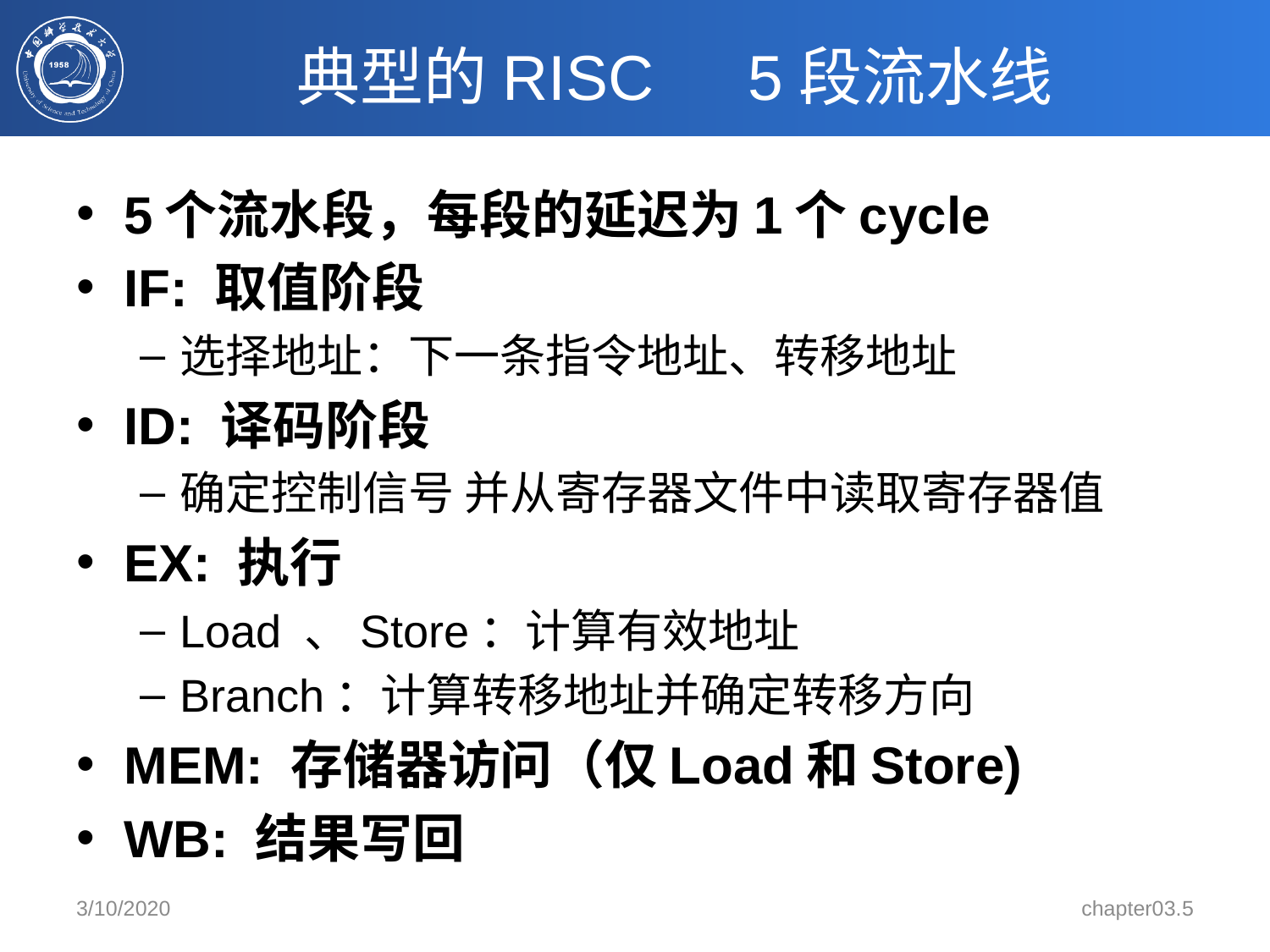

# 典型的RISC　5段流水线
5个流水段，每段的延迟为1个cycle
IF: 取值阶段
选择地址：下一条指令地址、转移地址
ID: 译码阶段
确定控制信号 并从寄存器文件中读取寄存器值
EX: 执行
Load 、Store：计算有效地址
Branch：计算转移地址并确定转移方向
MEM: 存储器访问（仅Load和Store)
WB: 结果写回
3/10/2020
chapter03.5